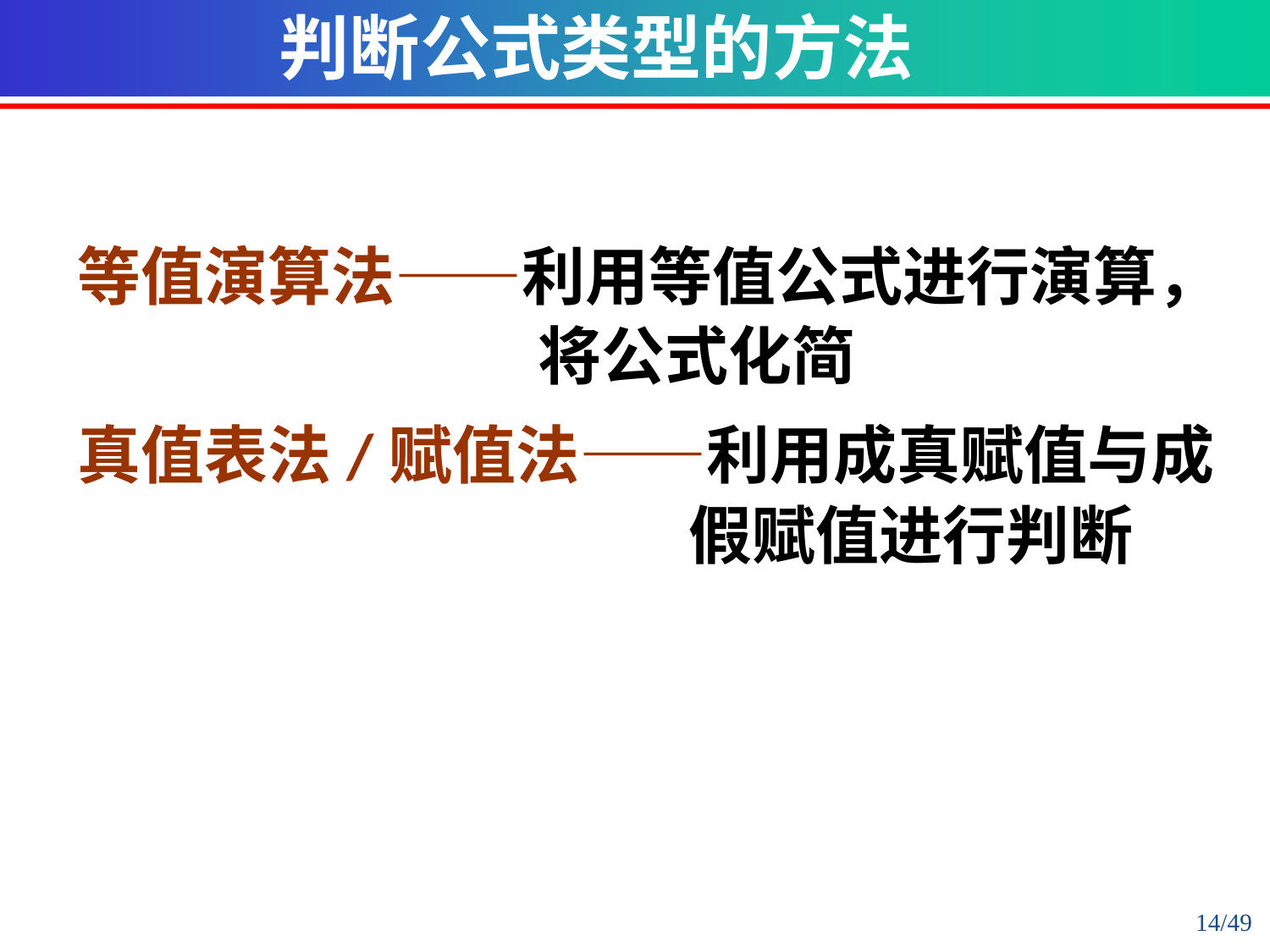

判断公式类型的方法
等值演算法——利用等值公式进行演算，将公式化简
真值表法/赋值法——利用成真赋值与成假赋值进行判断
14/49